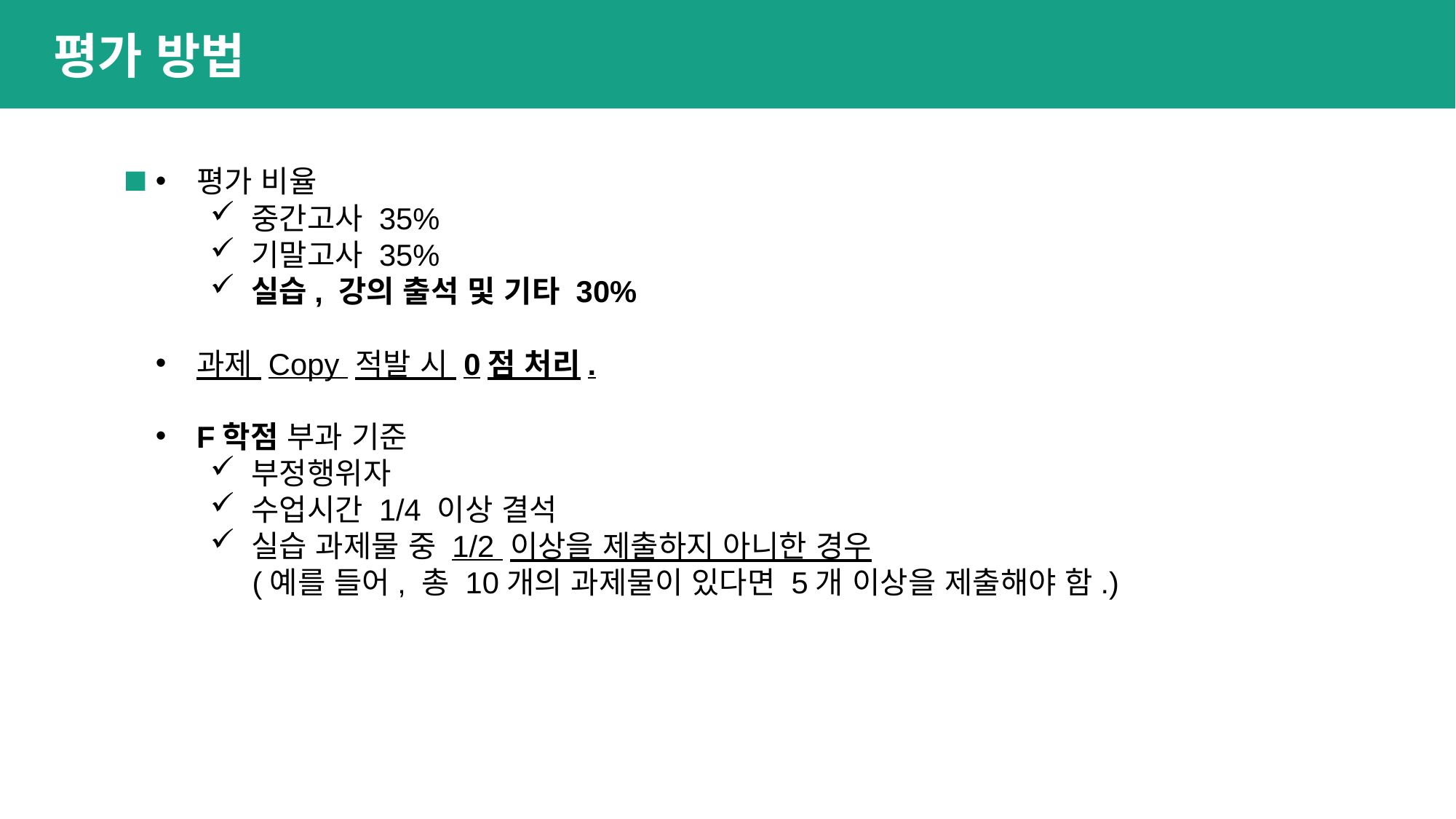

평가 방법
평가 비율
중간고사 35%
기말고사 35%
실습, 강의 출석 및 기타 30%

과제 Copy 적발 시 0점 처리.

F학점 부과 기준
부정행위자
수업시간 1/4 이상 결석
실습 과제물 중 1/2 이상을 제출하지 아니한 경우
(예를 들어, 총 10개의 과제물이 있다면 5개 이상을 제출해야 함.)